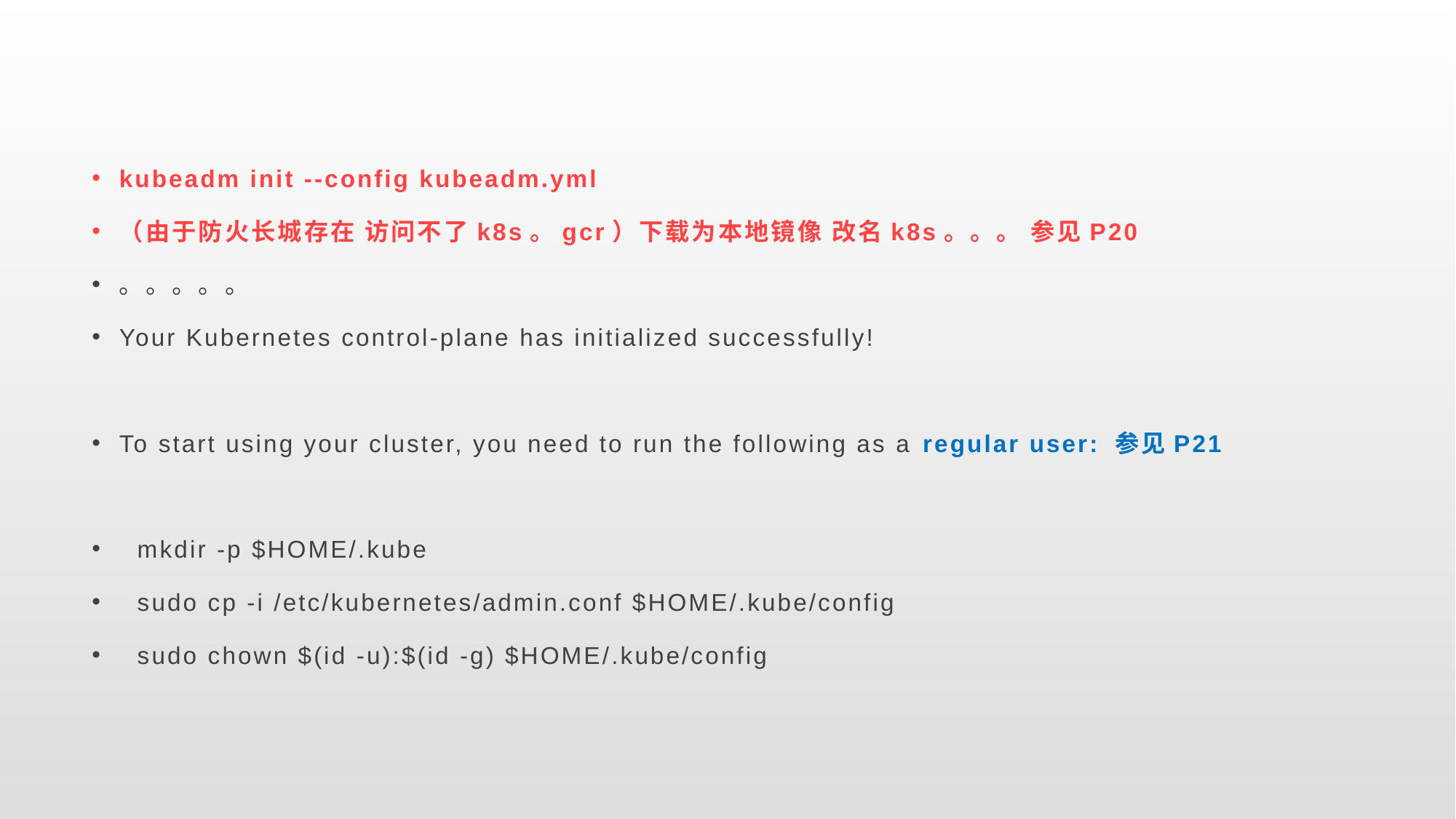

#
kubeadm init --config kubeadm.yml
（由于防火长城存在 访问不了k8s。gcr）下载为本地镜像 改名k8s。。。 参见P20
。。。。。
Your Kubernetes control-plane has initialized successfully!

To start using your cluster, you need to run the following as a regular user: 参见P21

  mkdir -p $HOME/.kube
  sudo cp -i /etc/kubernetes/admin.conf $HOME/.kube/config
  sudo chown $(id -u):$(id -g) $HOME/.kube/config